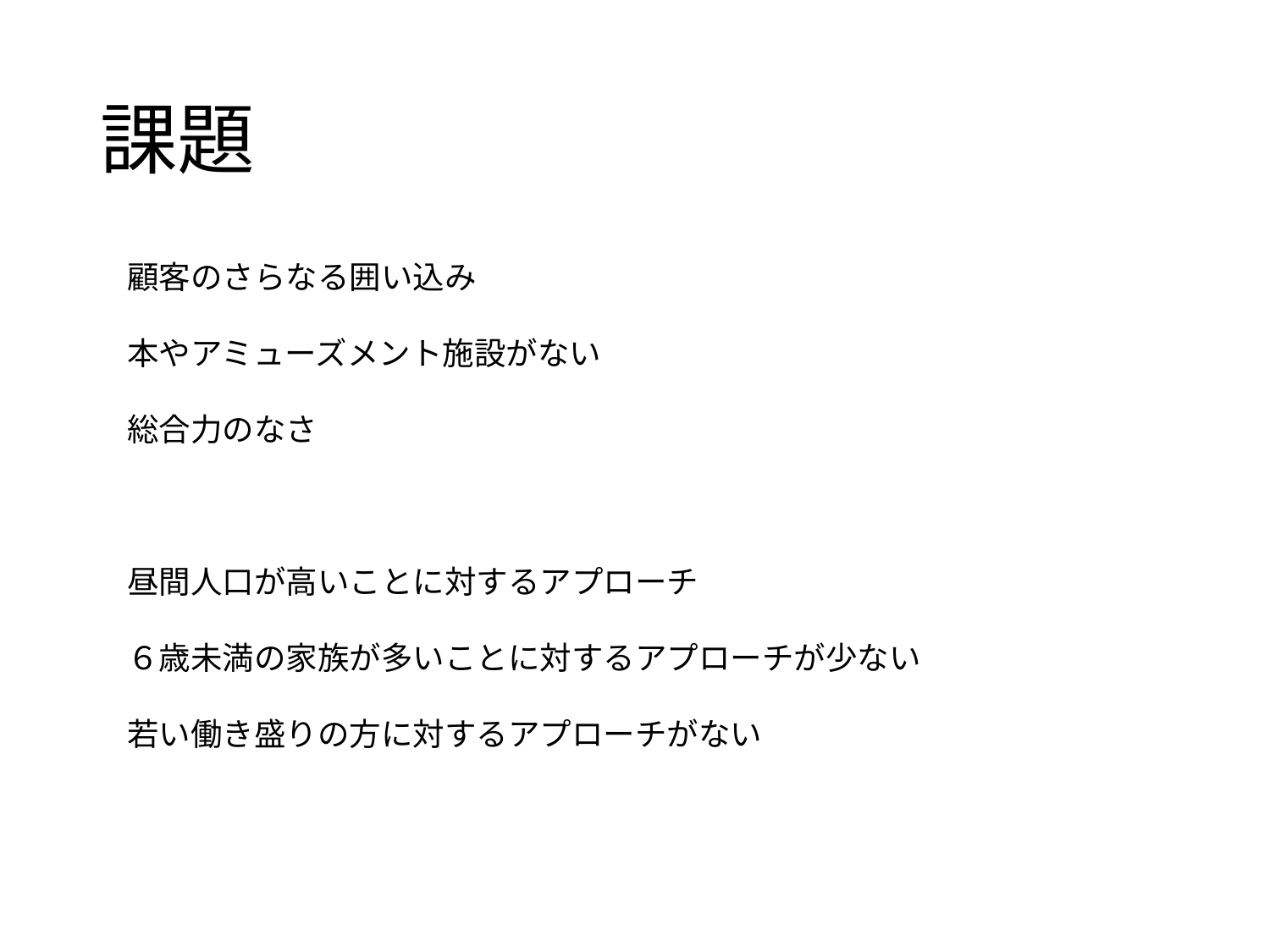

# 課題
顧客のさらなる囲い込み

本やアミューズメント施設がない

総合力のなさ

昼間人口が高いことに対するアプローチ

６歳未満の家族が多いことに対するアプローチが少ない

若い働き盛りの方に対するアプローチがない